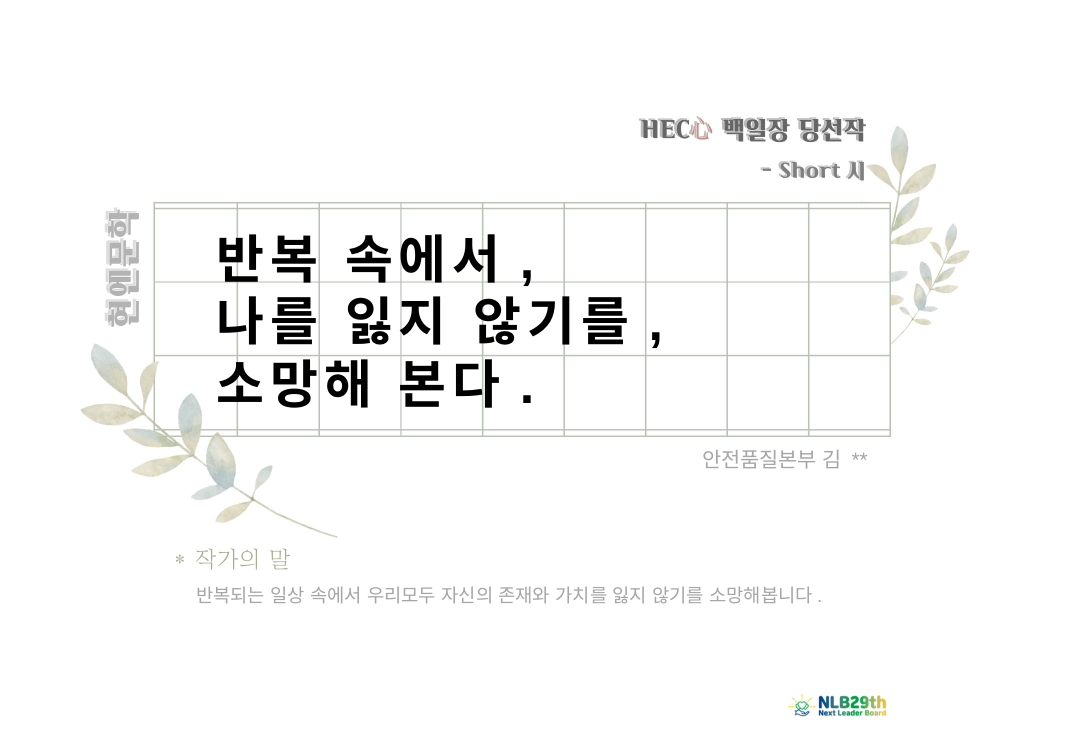

반복 속에서,
나를 잃지 않기를,
소망해 본다.
안전품질본부 김 **
반복되는 일상 속에서 우리모두 자신의 존재와 가치를 잃지 않기를 소망해봅니다.